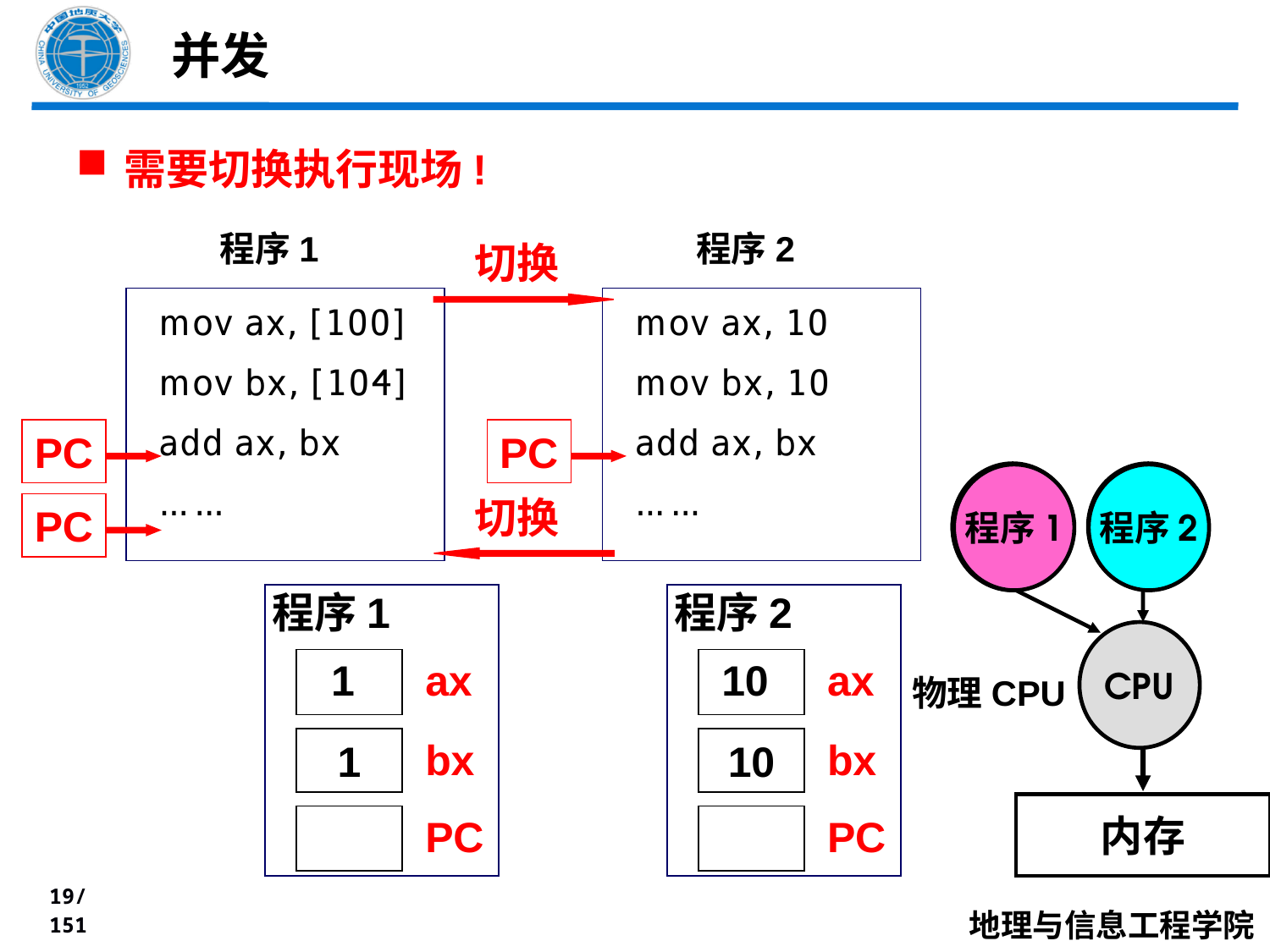

并发
需要切换执行现场!
程序1

  mov ax, [100]
  mov bx, [104]
  add ax, bx
  ……
程序2

  mov ax, 10
  mov bx, 10
  add ax, bx
  ……
切换

PC

PC

程序1
程序2
程序2
程序1
程序1
切换

PC

程序1

ax

 1
bx
1
PC

程序2

ax

10
bx
10
PC

CPU
物理CPU

内存